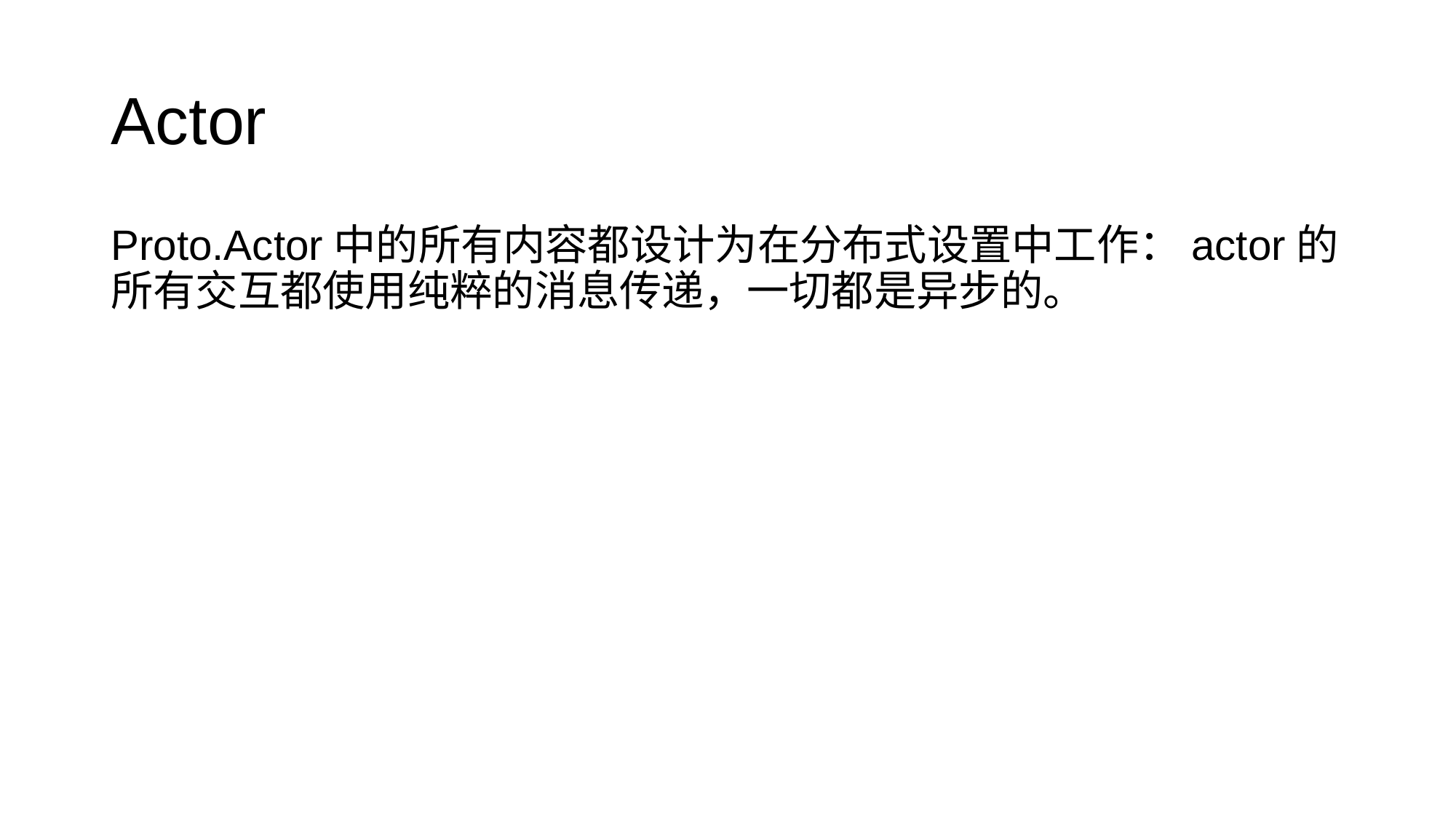

# Actor
Proto.Actor中的所有内容都设计为在分布式设置中工作：actor的所有交互都使用纯粹的消息传递，一切都是异步的。